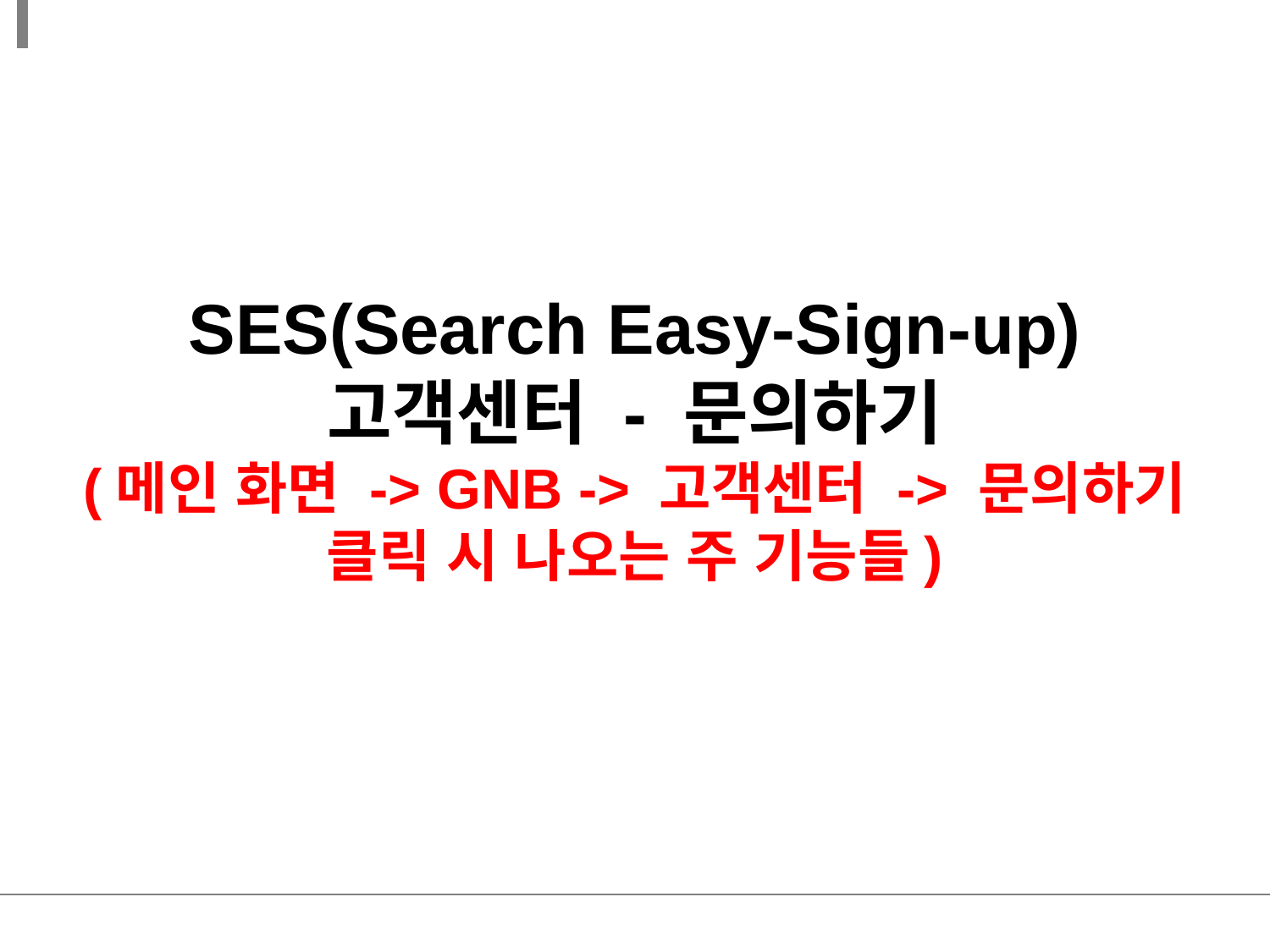

SES(Search Easy-Sign-up)
고객센터 - 문의하기
(메인 화면 -> GNB -> 고객센터 -> 문의하기
클릭 시 나오는 주 기능들)